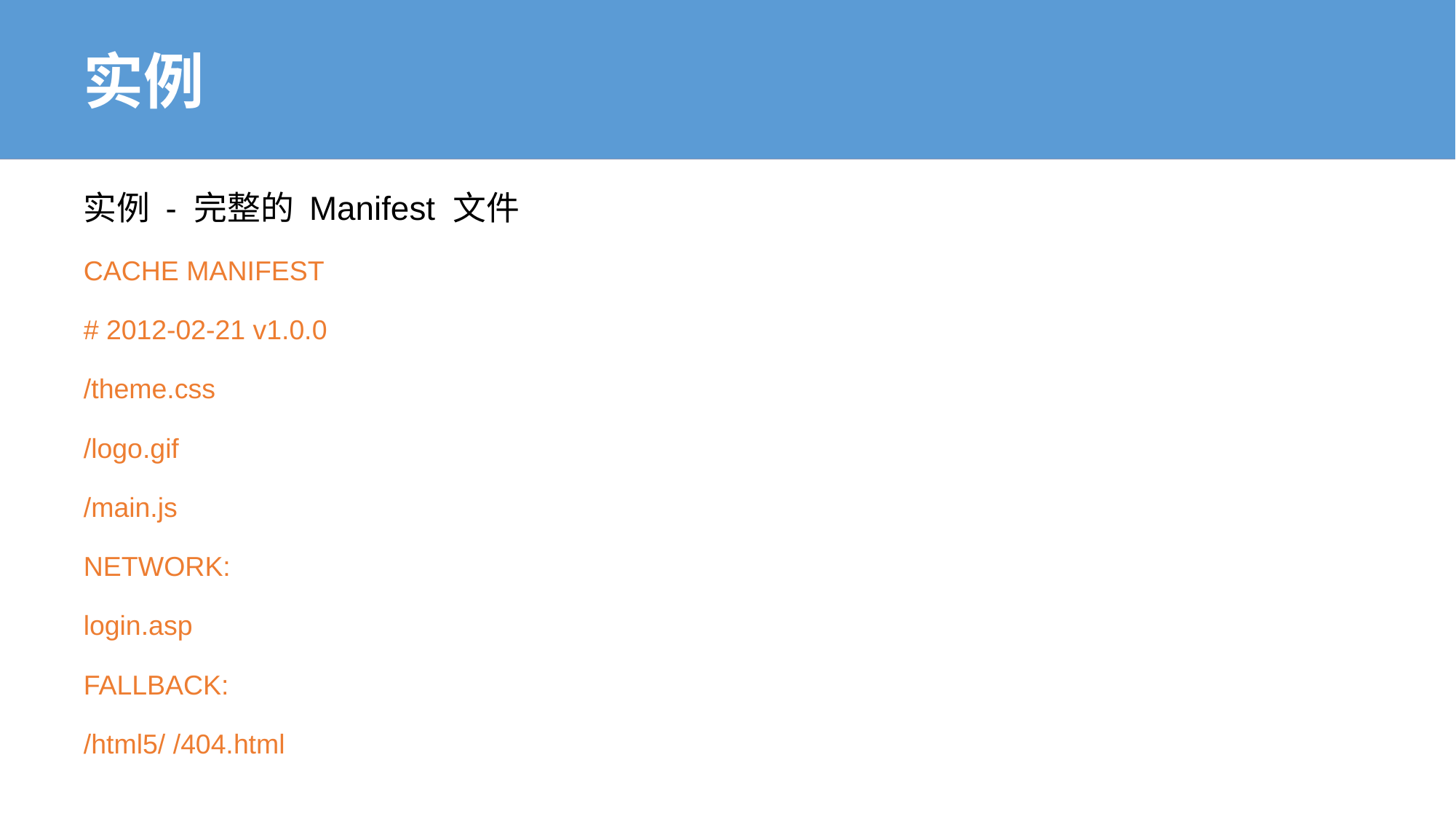

# 实例
实例 - 完整的 Manifest 文件
CACHE MANIFEST
# 2012-02-21 v1.0.0
/theme.css
/logo.gif
/main.js
NETWORK:
login.asp
FALLBACK:
/html5/ /404.html